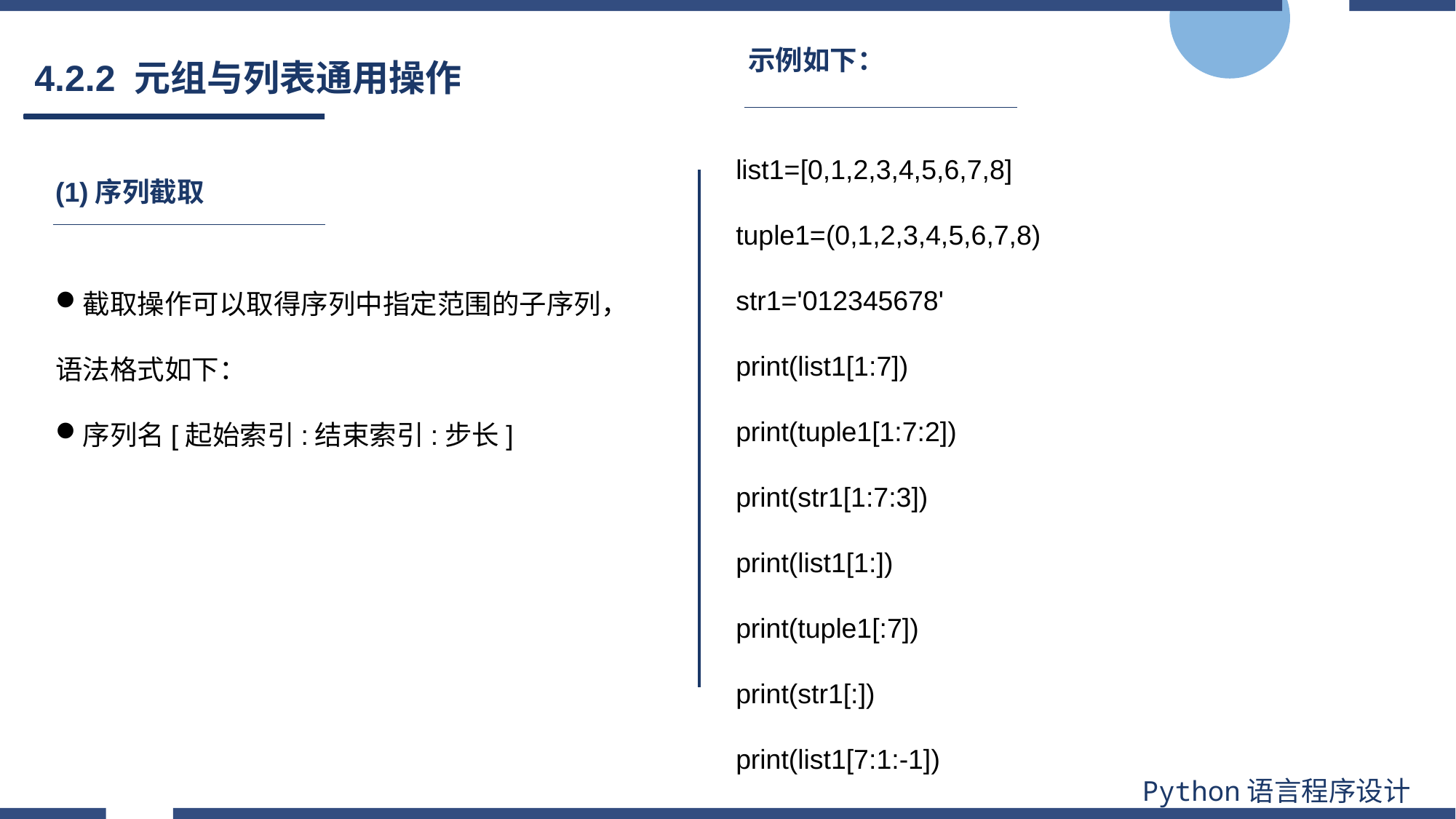

示例如下：
# 4.2.2 元组与列表通用操作
list1=[0,1,2,3,4,5,6,7,8]
tuple1=(0,1,2,3,4,5,6,7,8)
str1='012345678'
print(list1[1:7])
print(tuple1[1:7:2])
print(str1[1:7:3])
print(list1[1:])
print(tuple1[:7])
print(str1[:])
print(list1[7:1:-1])
(1)序列截取
截取操作可以取得序列中指定范围的子序列，语法格式如下：
序列名[起始索引:结束索引:步长]